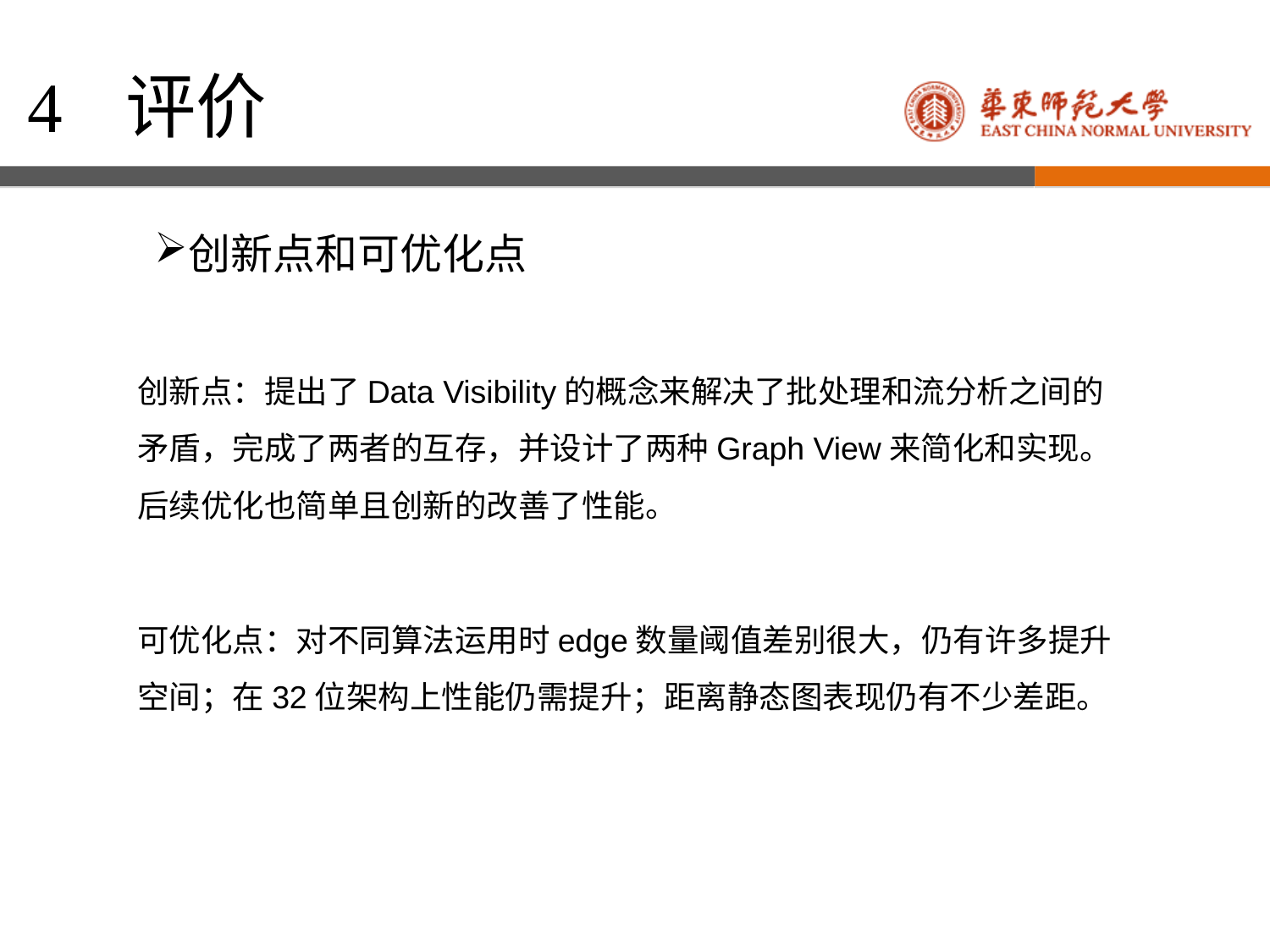

4  评价
创新点和可优化点
创新点：提出了Data Visibility的概念来解决了批处理和流分析之间的矛盾，完成了两者的互存，并设计了两种Graph View来简化和实现。后续优化也简单且创新的改善了性能。
可优化点：对不同算法运用时edge数量阈值差别很大，仍有许多提升空间；在32位架构上性能仍需提升；距离静态图表现仍有不少差距。